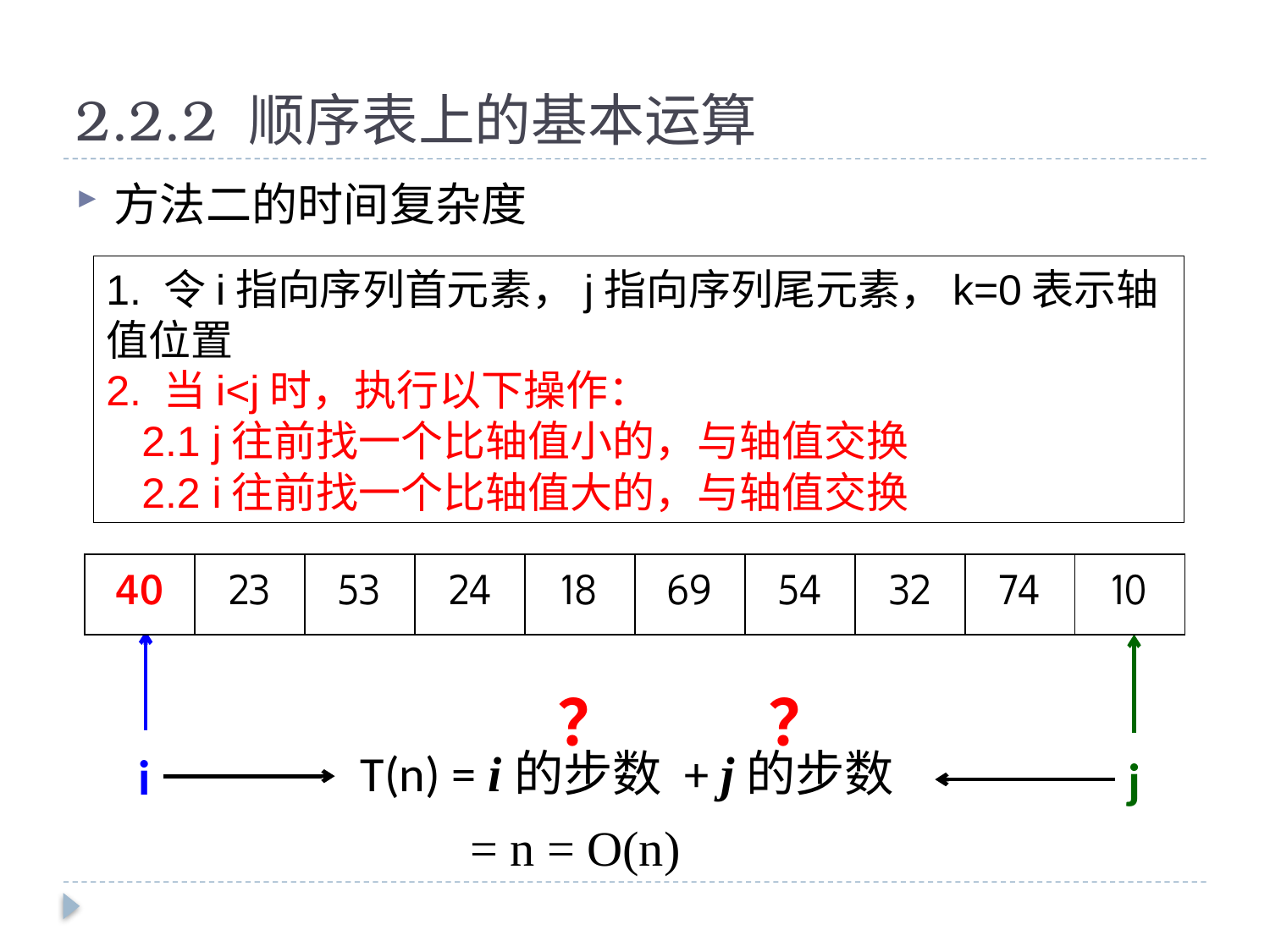

# 2.2.2 顺序表上的基本运算
方法二的时间复杂度
1. 令i指向序列首元素，j指向序列尾元素，k=0表示轴值位置
2. 当i<j时，执行以下操作：
   2.1 j往前找一个比轴值小的，与轴值交换
   2.2 i往前找一个比轴值大的，与轴值交换
| 40 | 23 | 53 | 24 | 18 | 69 | 54 | 32 | 74 | 10 |
| --- | --- | --- | --- | --- | --- | --- | --- | --- | --- |
？
？
T(n) = i的步数 + j的步数
i
j
= n = O(n)